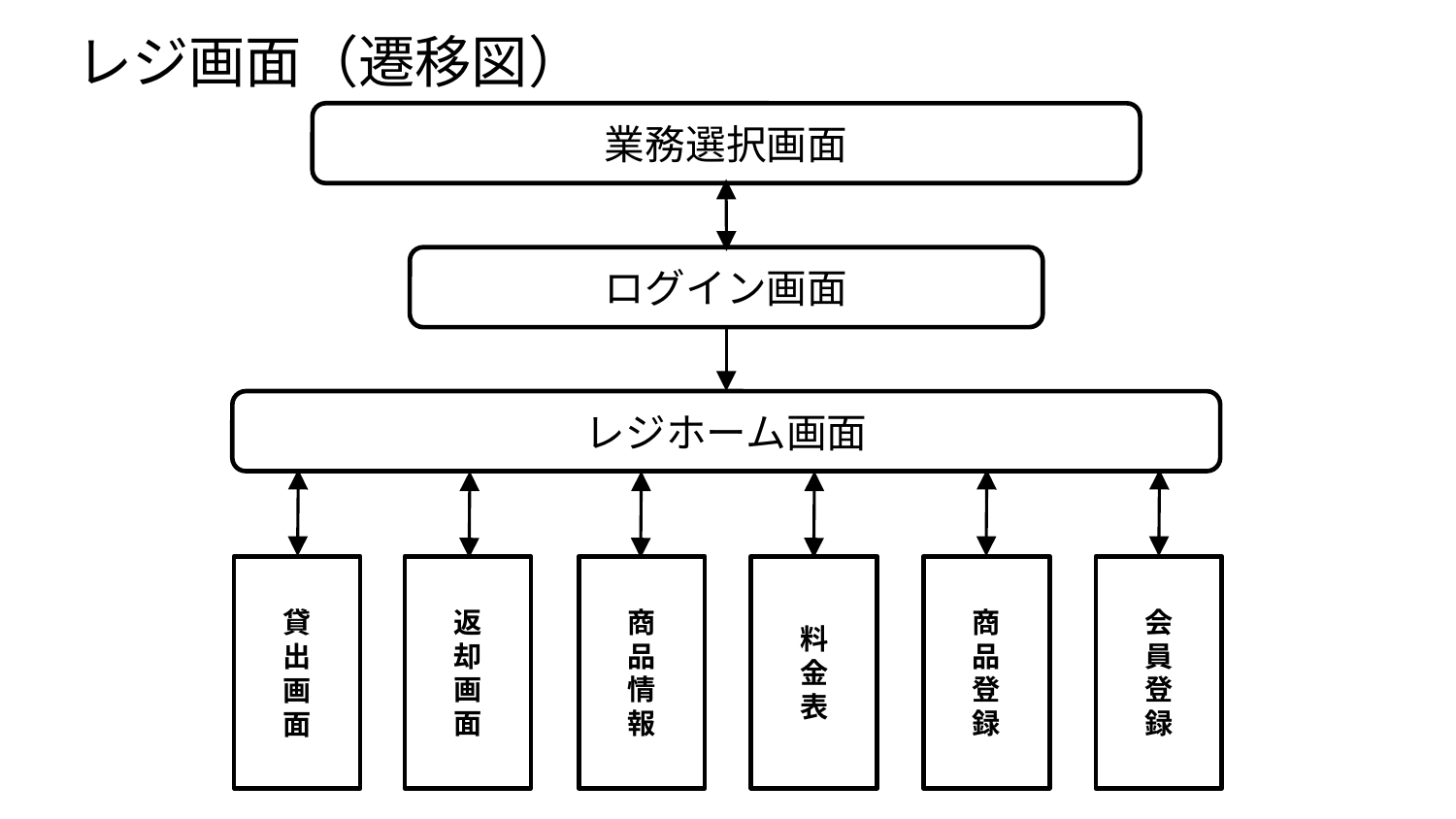

# レジ画面（遷移図）
業務選択画面
ログイン画面
レジホーム画面

貸
出
画
面

返
却
画
面

商
品
情
報

料
金
表

商
品
登
録

会
員
登
録